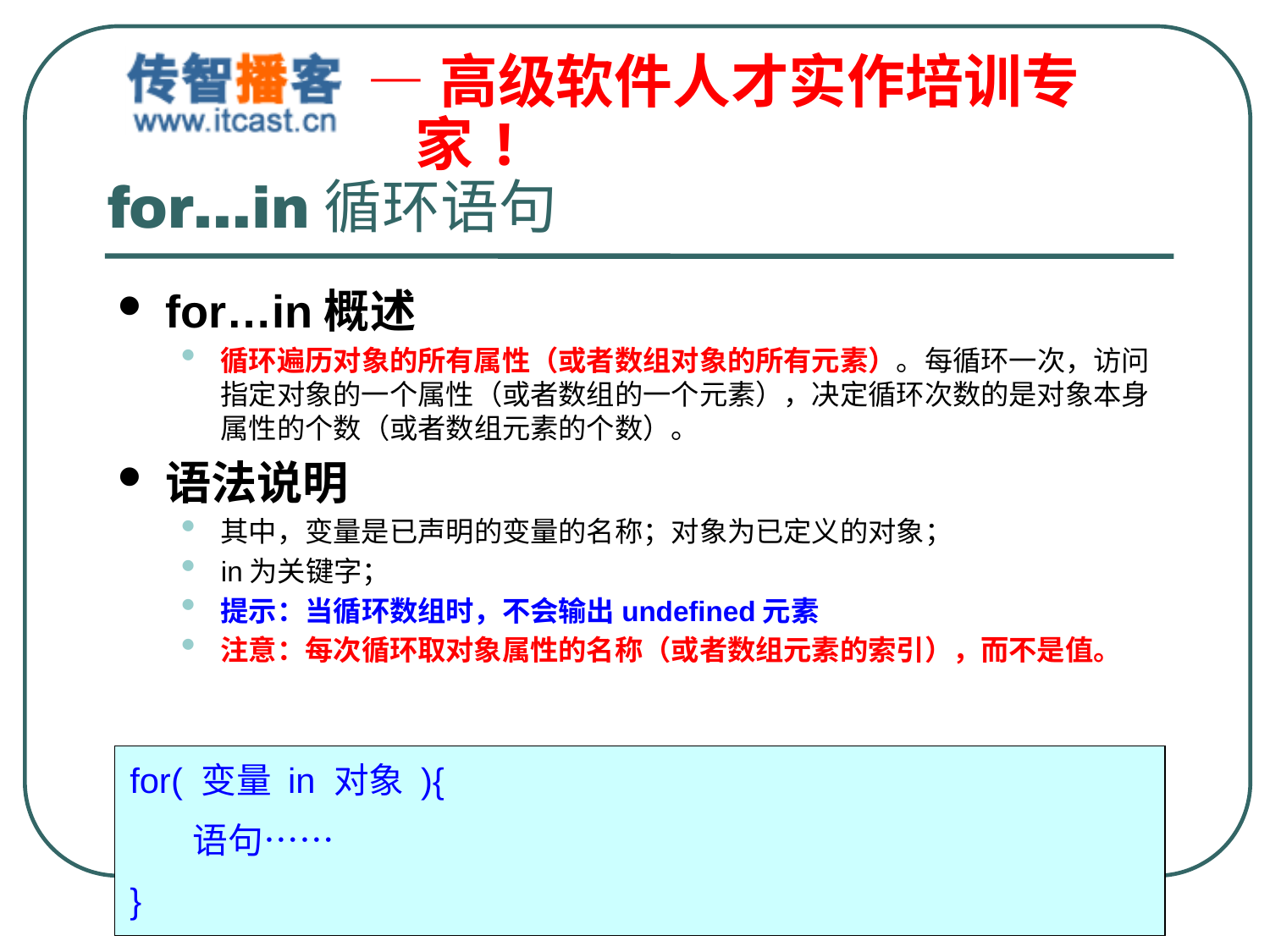

for…in循环语句
for…in概述
循环遍历对象的所有属性（或者数组对象的所有元素）。每循环一次，访问指定对象的一个属性（或者数组的一个元素），决定循环次数的是对象本身属性的个数（或者数组元素的个数）。
语法说明
其中，变量是已声明的变量的名称；对象为已定义的对象；
in为关键字；
提示：当循环数组时，不会输出undefined元素
注意：每次循环取对象属性的名称（或者数组元素的索引），而不是值。
for( 变量 in 对象 ){
       语句……
}